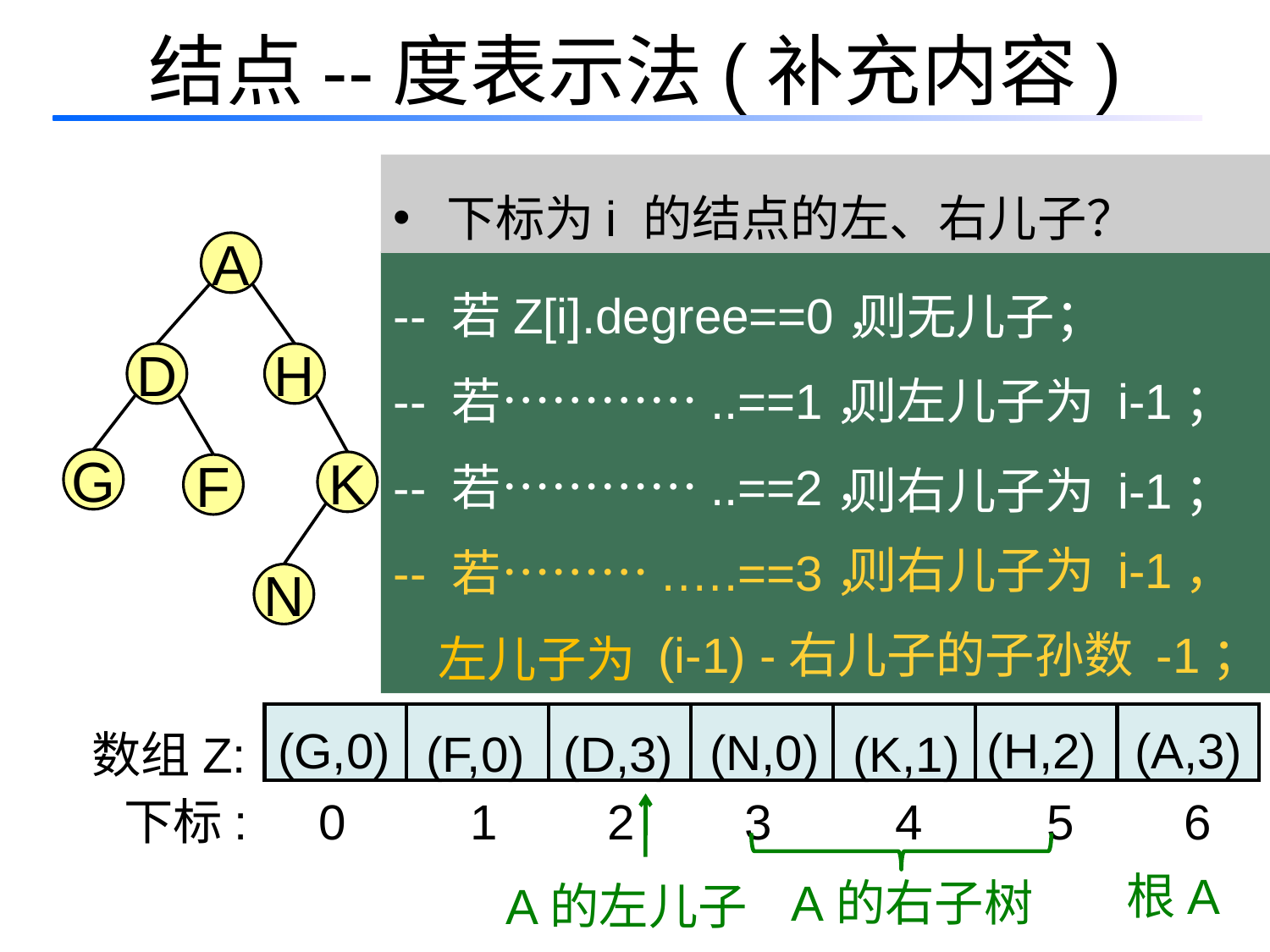

# 结点--度表示法(补充内容)

 下标为i 的结点的左、右儿子？
A
-- 若Z[i].degree==0，
-- 若…………..==1，
-- 若…………..==2，
-- 若……….….==3，
   左儿子为
则无儿子；
D
H
则左儿子为 i-1；
则右儿子为 i-1；
G
K
F
则右儿子为 i-1，
N
(i-1) -右儿子的子孙数 -1；
(G,0)
(H,2)
(A,3)
(N,0)

(F,0)
(D,3)
(K,1)
数组Z:
|  |  |  |  |  |  |  |
| --- | --- | --- | --- | --- | --- | --- |
0         1        2        3         4         5        6
下标:
根A
A的右子树
A的左儿子